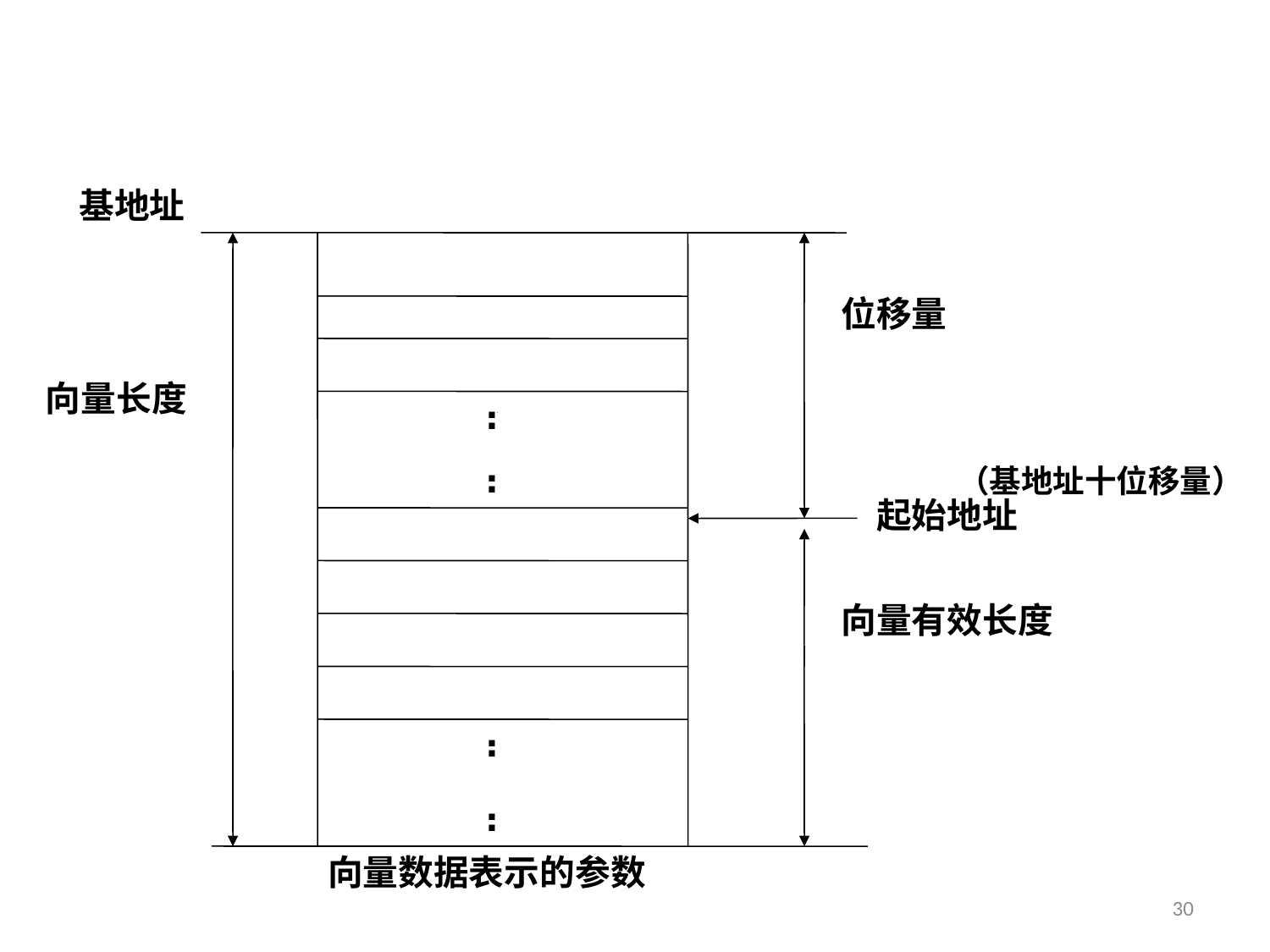

基地址

位移量

向量长度
.
.

.
.
（基地址十位移量）
起始地址

向量有效长度

.
.

.
.
向量数据表示的参数

30